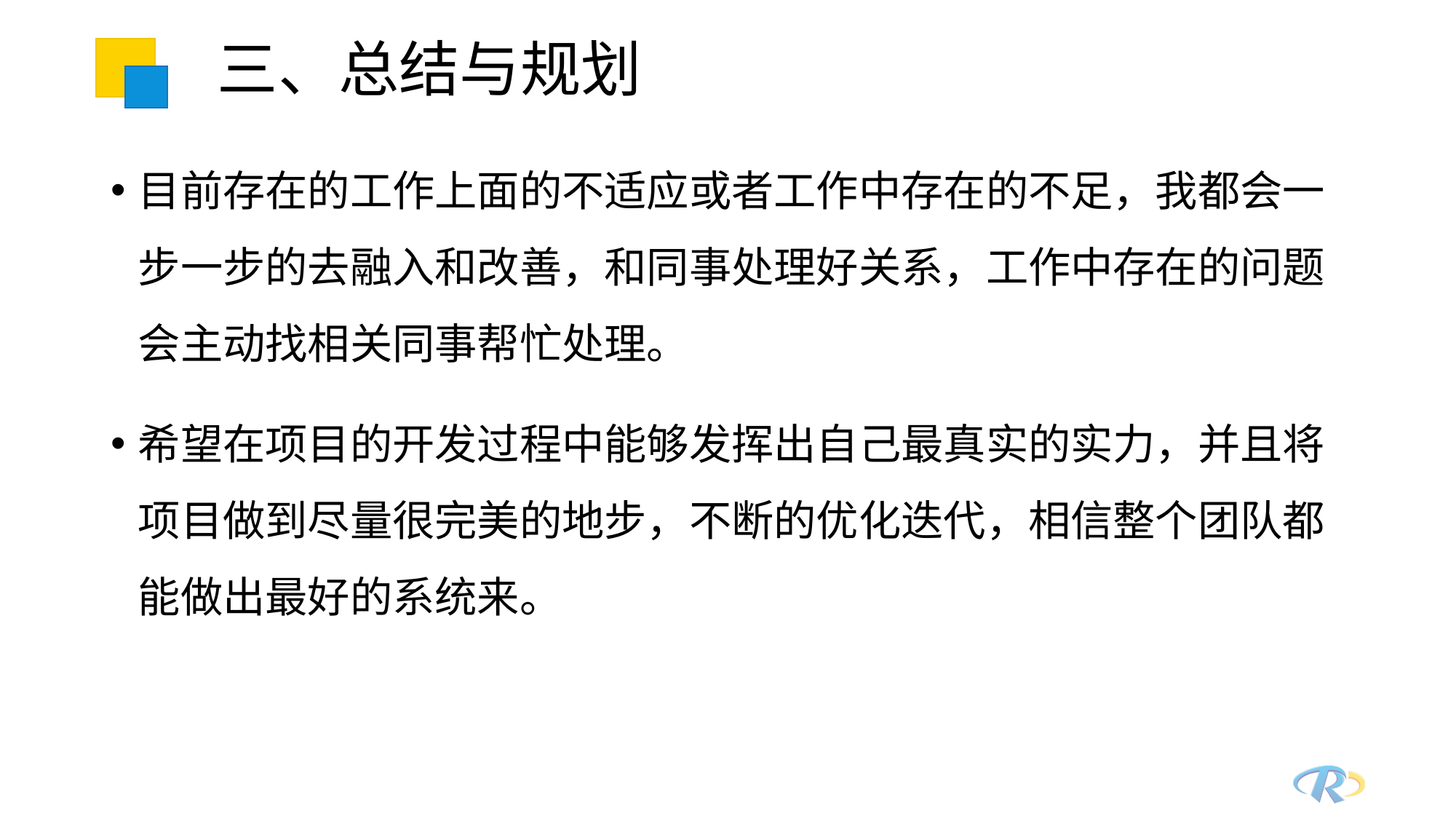

# 三、总结与规划
目前存在的工作上面的不适应或者工作中存在的不足，我都会一步一步的去融入和改善，和同事处理好关系，工作中存在的问题会主动找相关同事帮忙处理。
希望在项目的开发过程中能够发挥出自己最真实的实力，并且将项目做到尽量很完美的地步，不断的优化迭代，相信整个团队都能做出最好的系统来。
4